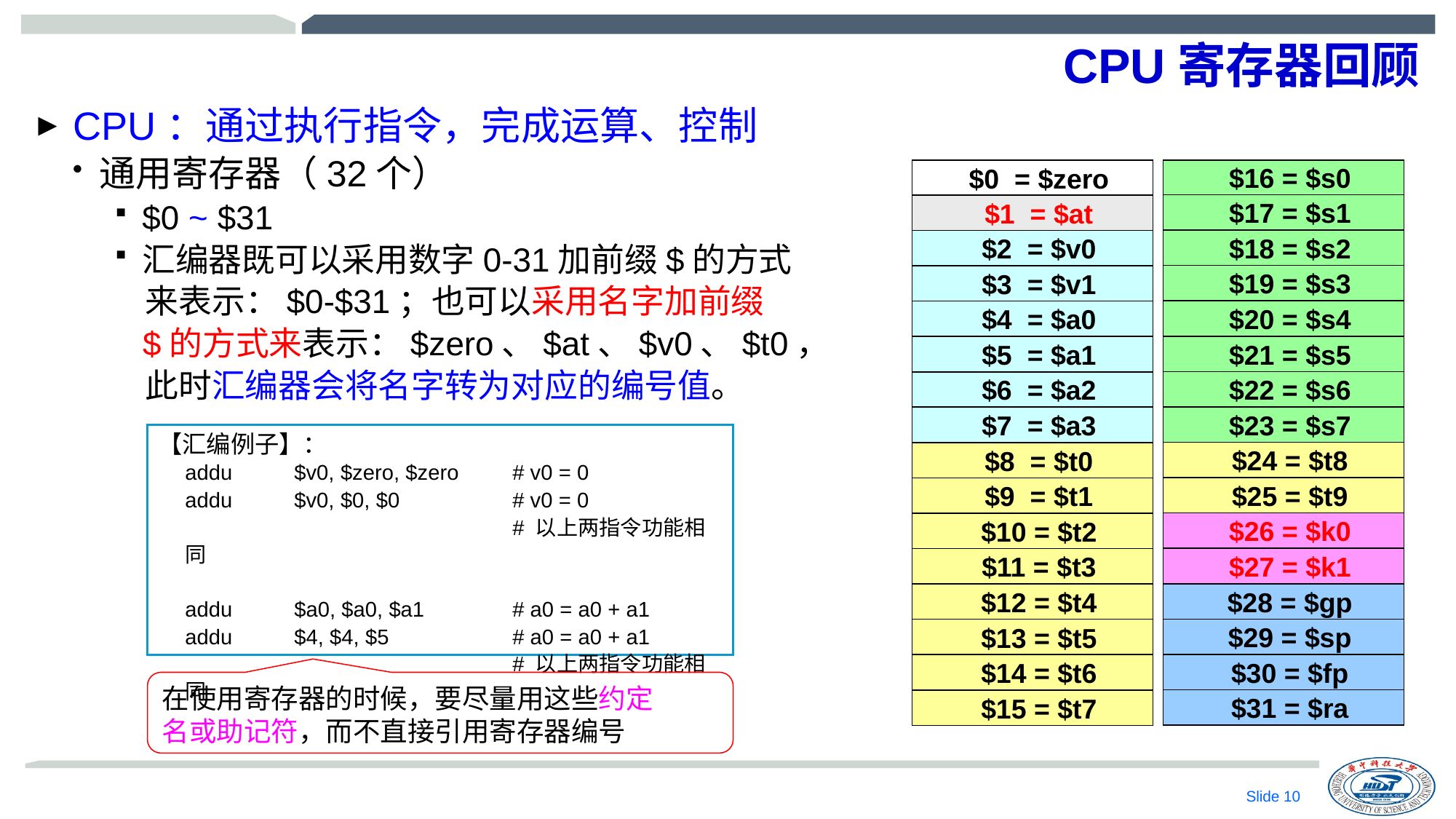

# CPU寄存器回顾
CPU：通过执行指令，完成运算、控制
通用寄存器（32个）
$0 ~ $31
汇编器既可以采用数字0-31加前缀$的方式
   来表示：$0-$31；也可以采用名字加前缀
   $的方式来表示：$zero、$at、$v0、$t0，
   此时汇编器会将名字转为对应的编号值。
$16 = $s0
$17 = $s1
$18 = $s2
$19 = $s3
$20 = $s4
$21 = $s5
$22 = $s6
$23 = $s7
$24 = $t8
$25 = $t9
$26 = $k0
$27 = $k1
$28 = $gp
$29 = $sp
$30 = $fp
$31 = $ra
$0  = $zero
$1  = $at
$2  = $v0
$3  = $v1
$4  = $a0
$5  = $a1
$6  = $a2
$7  = $a3
$8  = $t0
$9  = $t1
$10 = $t2
$11 = $t3
$12 = $t4
$13 = $t5
$14 = $t6
$15 = $t7
【汇编例子】：
	addu 	$v0, $zero, $zero 	# v0 = 0
	addu 	$v0, $0, $0 	# v0 = 0
				# 以上两指令功能相同

	addu 	$a0, $a0, $a1   	# a0 = a0 + a1
	addu 	$4, $4, $5   	# a0 = a0 + a1
				# 以上两指令功能相同
在使用寄存器的时候，要尽量用这些约定
名或助记符，而不直接引用寄存器编号

Slide 10